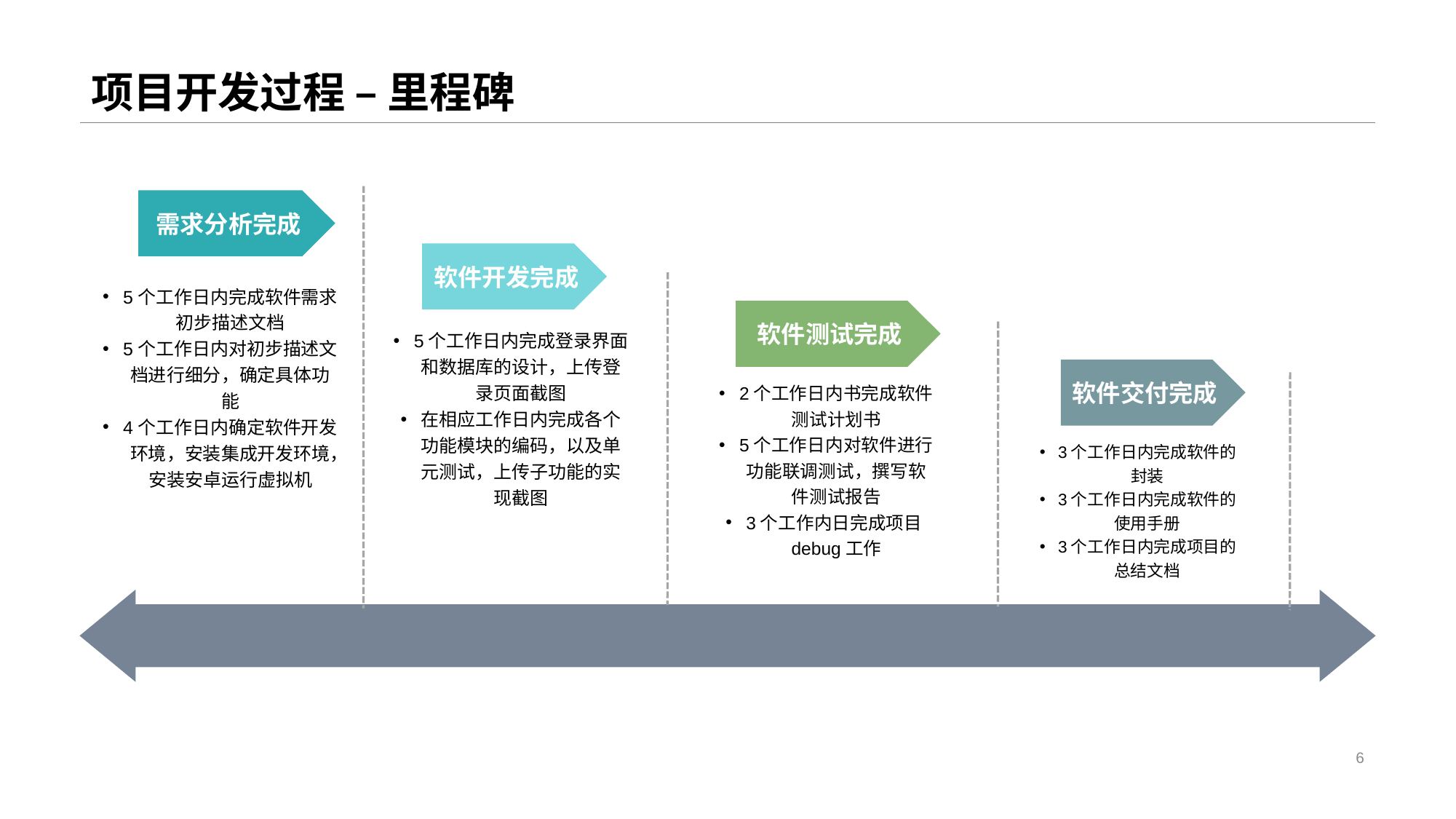

# 项目开发过程 – 里程碑
需求分析完成
软件开发完成
5个工作日内完成软件需求初步描述文档
5个工作日内对初步描述文档进行细分，确定具体功能
4个工作日内确定软件开发环境，安装集成开发环境，安装安卓运行虚拟机
软件测试完成
5个工作日内完成登录界面和数据库的设计，上传登录页面截图
在相应工作日内完成各个功能模块的编码，以及单元测试，上传子功能的实现截图

软件交付完成
2个工作日内书完成软件测试计划书
5个工作日内对软件进行功能联调测试，撰写软件测试报告
3个工作内日完成项目debug工作
3个工作日内完成软件的封装
3个工作日内完成软件的使用手册
3个工作日内完成项目的总结文档

6